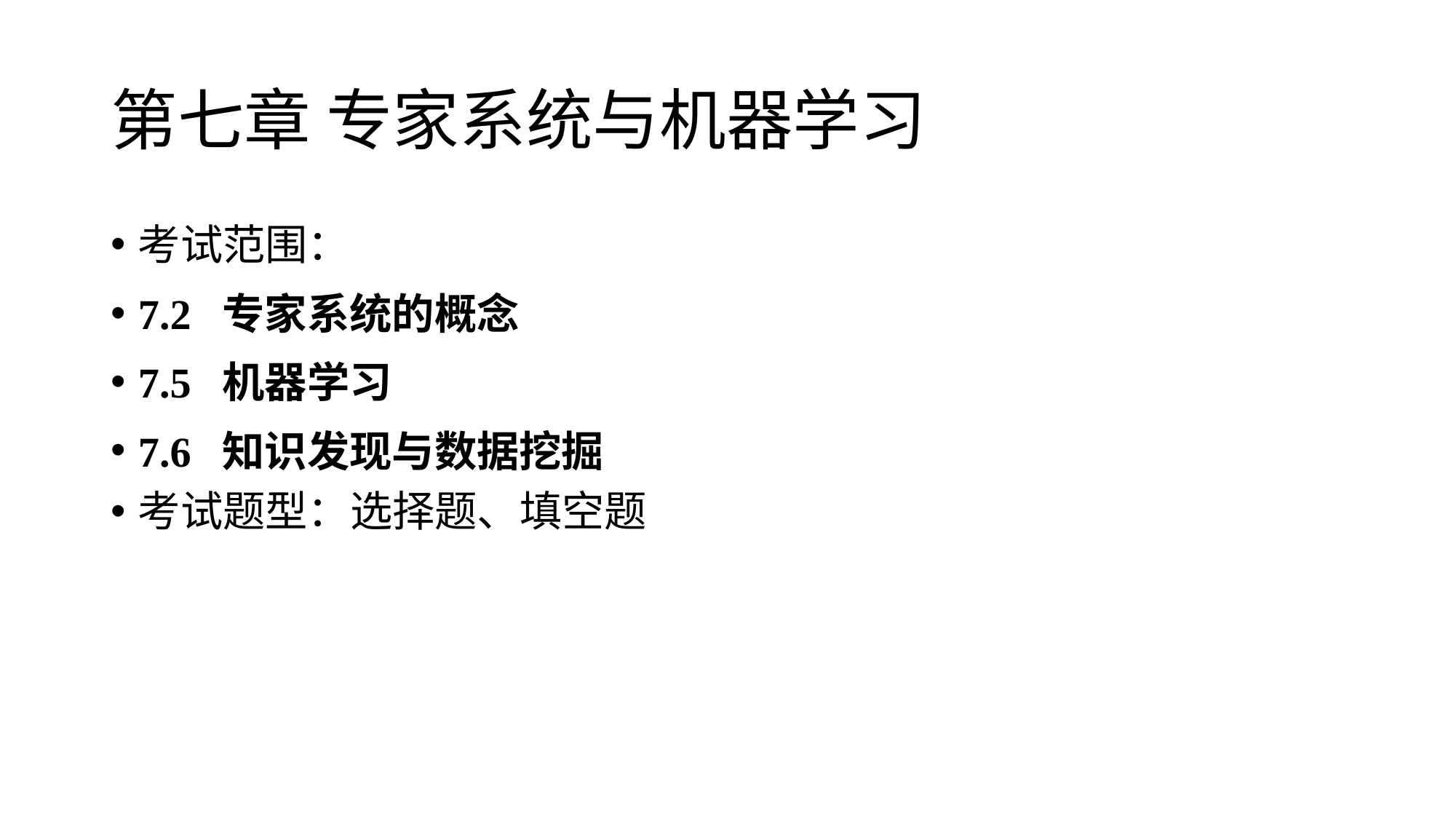

# 第七章 专家系统与机器学习
考试范围：
7.2  专家系统的概念
7.5  机器学习
7.6  知识发现与数据挖掘
考试题型：选择题、填空题